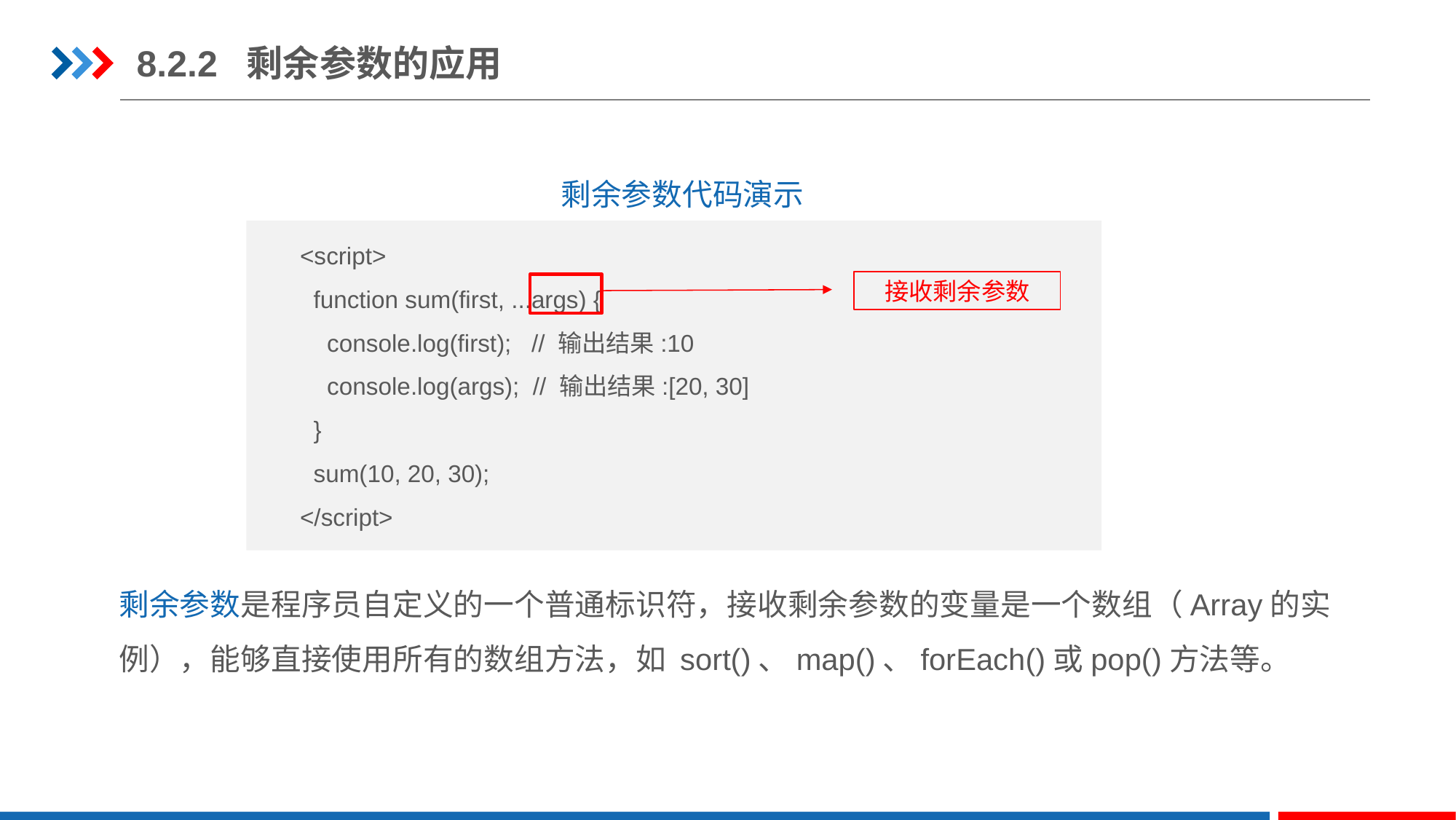

8.2.2  剩余参数的应用
剩余参数代码演示

<script>
  function sum(first, ...args) {
    console.log(first);   // 输出结果:10
    console.log(args);  // 输出结果:[20, 30]
  }
  sum(10, 20, 30);
</script>
接收剩余参数

剩余参数是程序员自定义的一个普通标识符，接收剩余参数的变量是一个数组（Array的实例），能够直接使用所有的数组方法，如 sort()、map()、forEach()或pop()方法等。